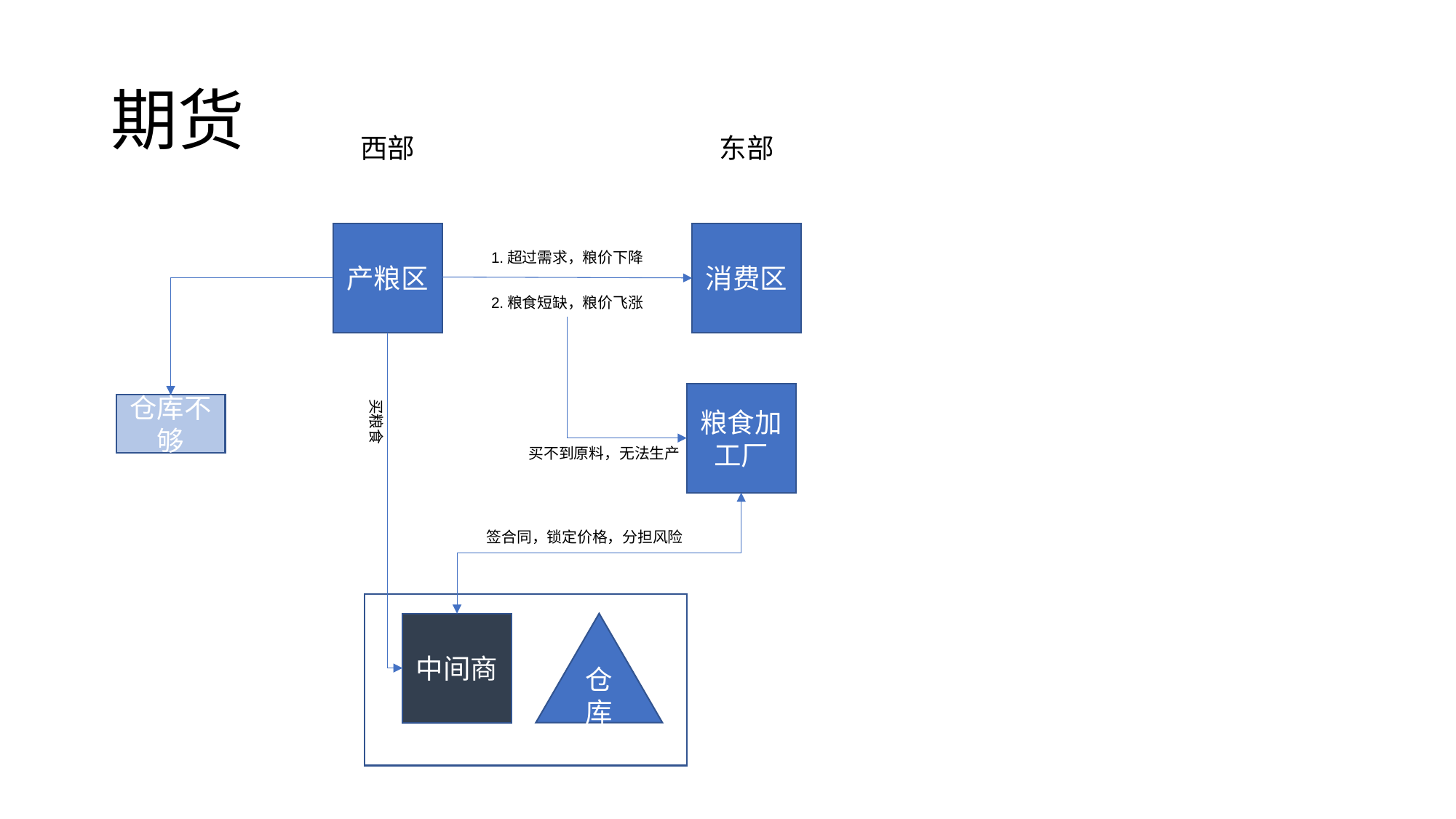

# 期货
西部
东部
产粮区
消费区
1.超过需求，粮价下降
2.粮食短缺，粮价飞涨
粮食加工厂
买粮食
仓库不够
买不到原料，无法生产
签合同，锁定价格，分担风险

中间商
仓库